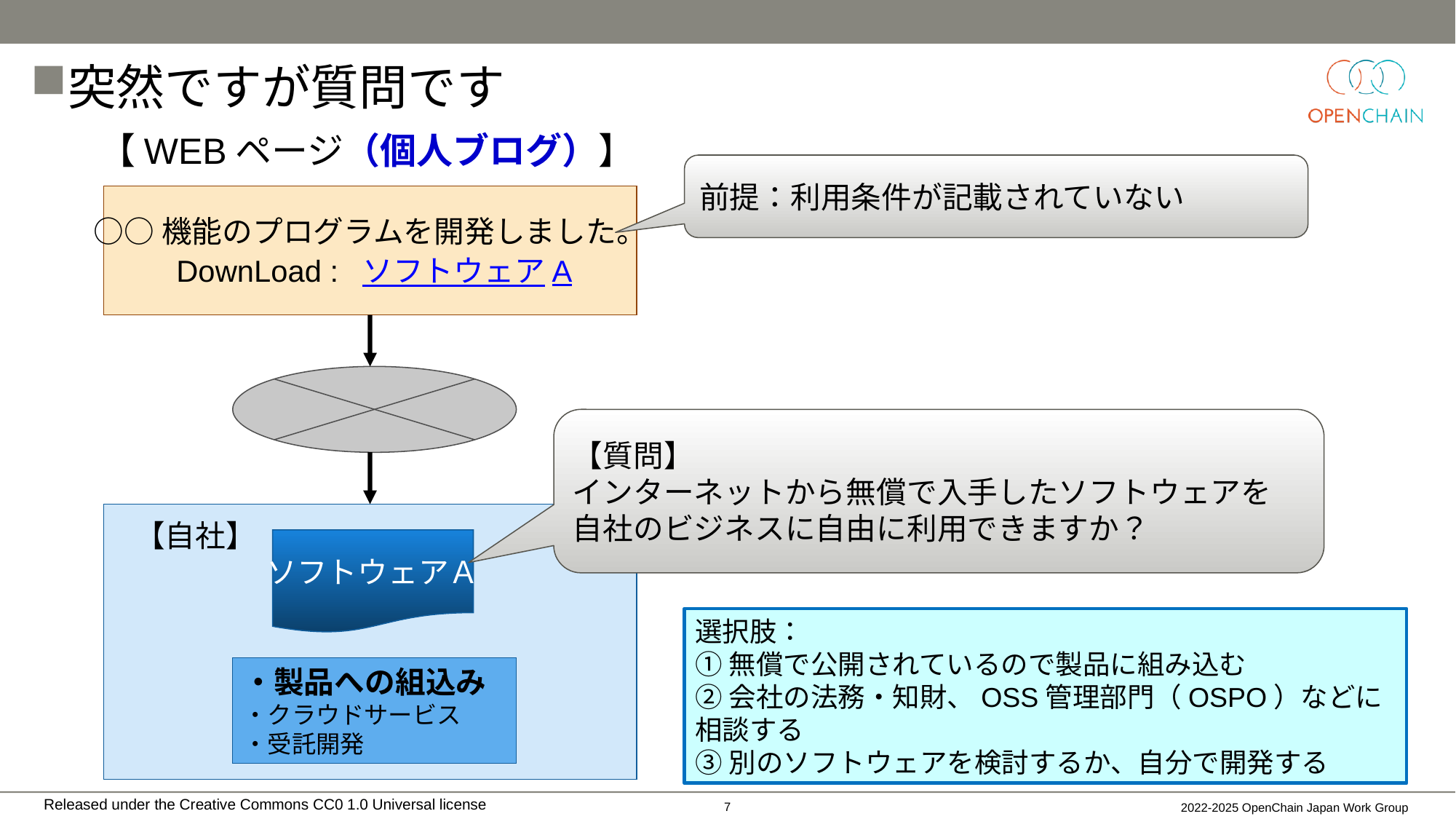

突然ですが質問です

【WEBページ（個人ブログ）】
前提：利用条件が記載されていない
○○機能のプログラムを開発しました。
 DownLoad :  ソフトウェアA

【質問】
インターネットから無償で入手したソフトウェアを
自社のビジネスに自由に利用できますか？

【自社】
ソフトウェアＡ
選択肢：
①無償で公開されているので製品に組み込む
②会社の法務・知財、OSS管理部門（OSPO）などに相談する
③別のソフトウェアを検討するか、自分で開発する
・製品への組込み
・クラウドサービス
・受託開発
2022-2025 OpenChain Japan Work Group
7